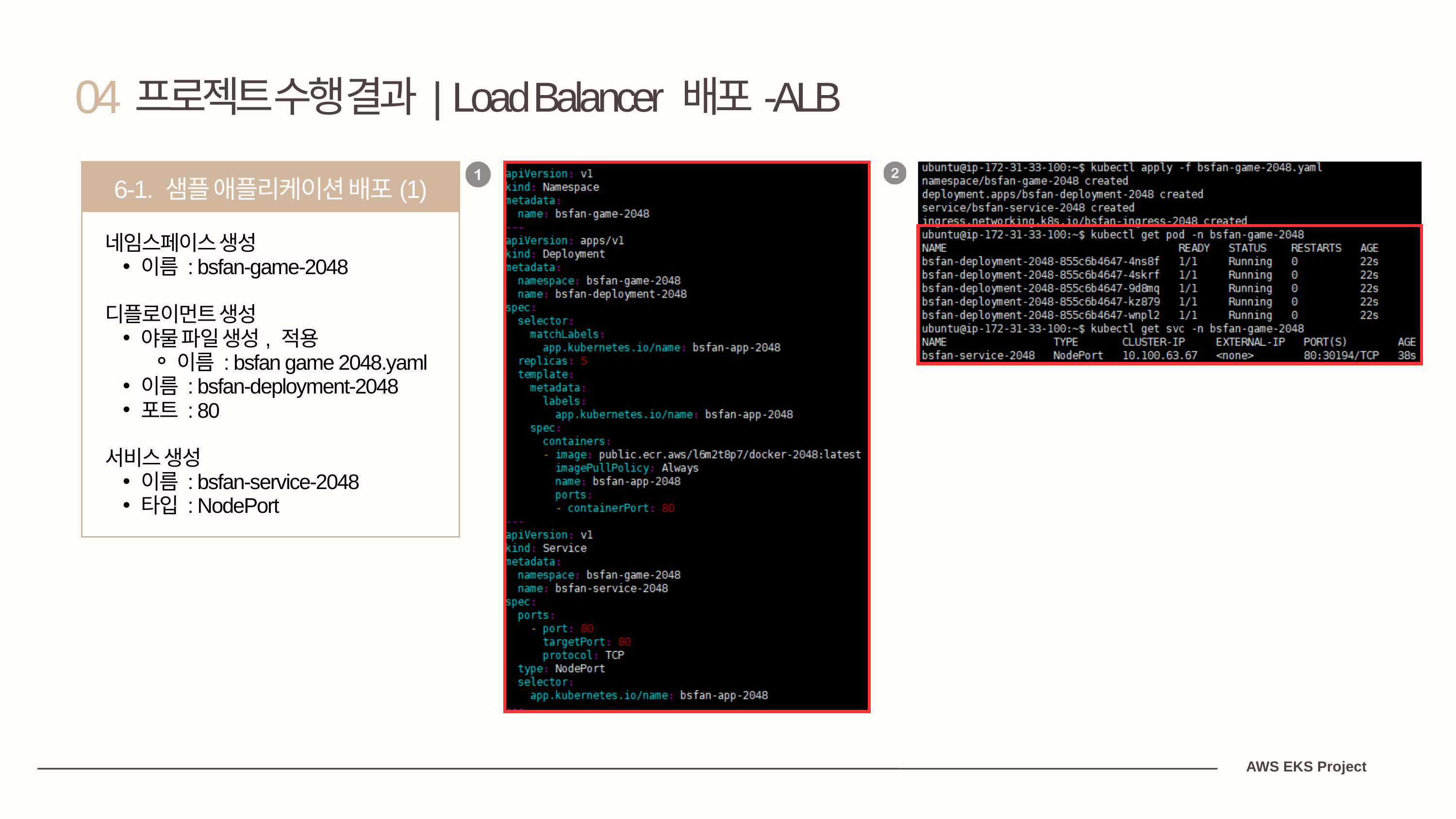

04
프로젝트 수행 결과 |  Load Balancer 배포-ALB

6-1. 샘플 애플리케이션 배포(1)

네임스페이스 생성
이름 : bsfan-game-2048

디플로이먼트 생성
야물 파일 생성, 적용
이름 : bsfan game 2048.yaml
이름 : bsfan-deployment-2048
포트 : 80

서비스 생성
이름 : bsfan-service-2048
타입 : NodePort

AWS EKS Project